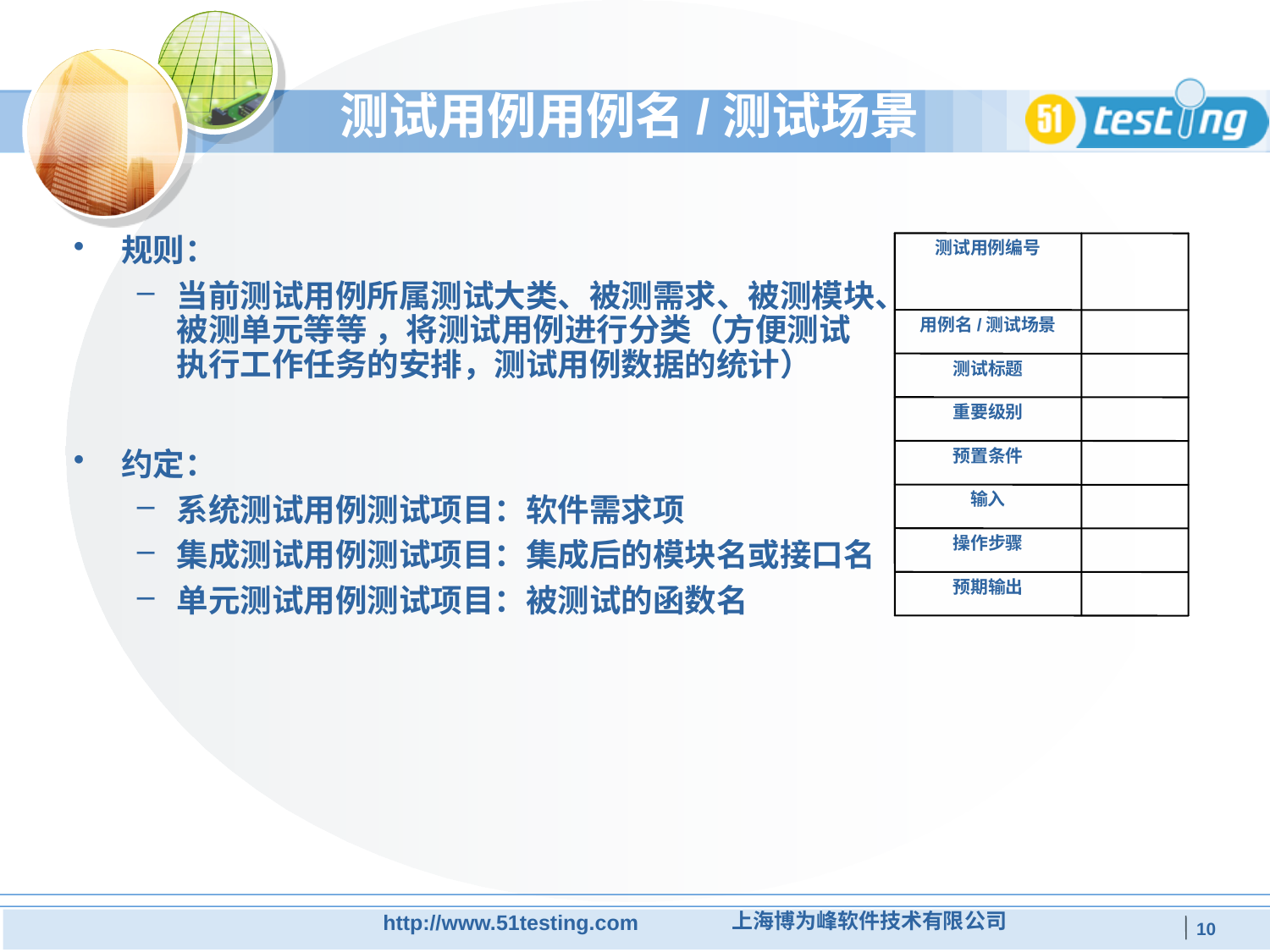

# 测试用例用例名/测试场景
规则：
当前测试用例所属测试大类、被测需求、被测模块、被测单元等等 ，将测试用例进行分类（方便测试执行工作任务的安排，测试用例数据的统计）

约定：
系统测试用例测试项目：软件需求项
集成测试用例测试项目：集成后的模块名或接口名
单元测试用例测试项目：被测试的函数名
测试用例编号

用例名/测试场景

测试标题

重要级别

预置条件

输入

操作步骤

预期输出